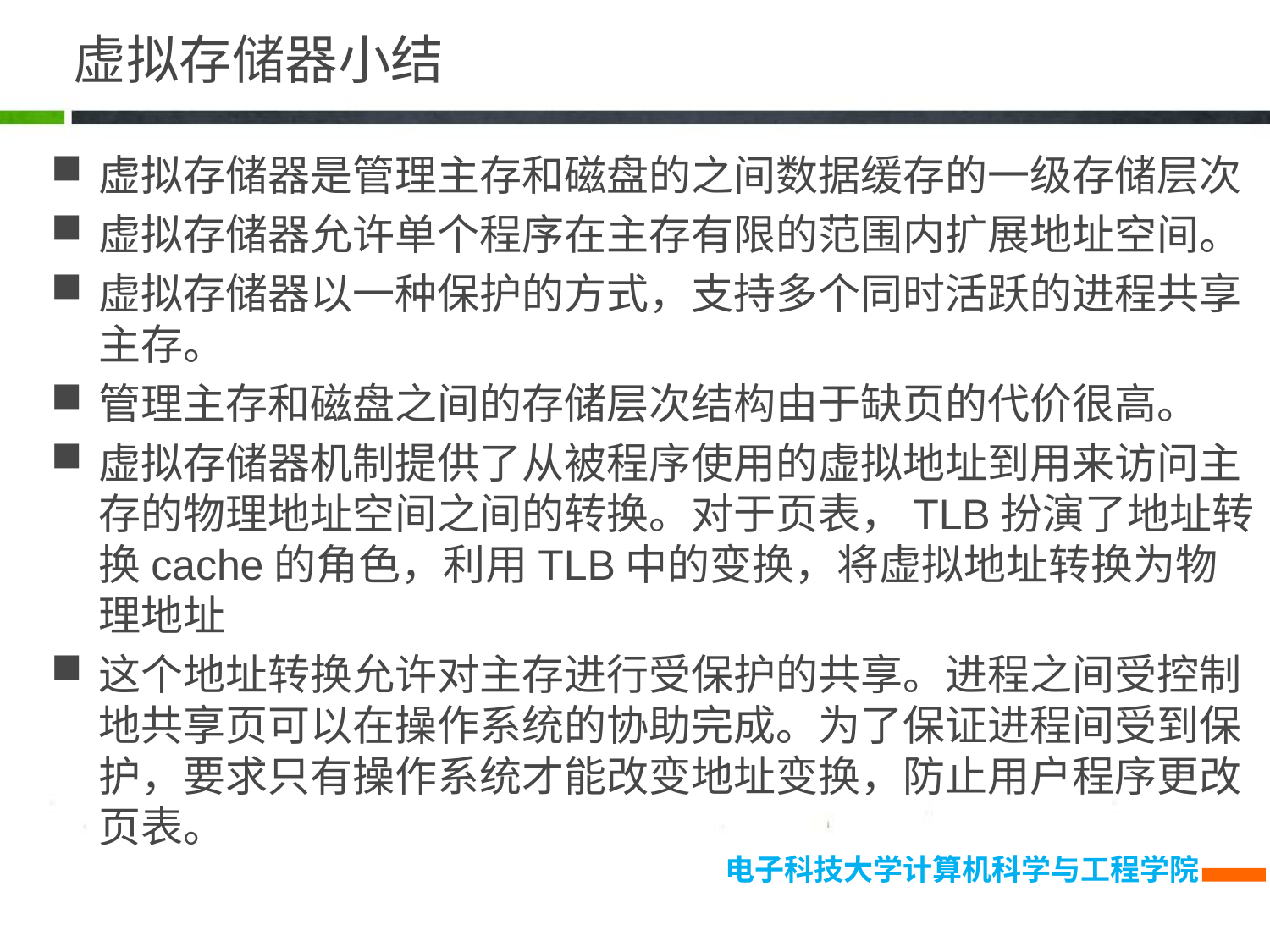

# 虚拟存储器小结
虚拟存储器是管理主存和磁盘的之间数据缓存的一级存储层次
虚拟存储器允许单个程序在主存有限的范围内扩展地址空间。
虚拟存储器以一种保护的方式，支持多个同时活跃的进程共享主存。
管理主存和磁盘之间的存储层次结构由于缺页的代价很高。
虚拟存储器机制提供了从被程序使用的虚拟地址到用来访问主存的物理地址空间之间的转换。对于页表，TLB扮演了地址转换cache的角色，利用TLB中的变换，将虚拟地址转换为物理地址
这个地址转换允许对主存进行受保护的共享。进程之间受控制地共享页可以在操作系统的协助完成。为了保证进程间受到保护，要求只有操作系统才能改变地址变换，防止用户程序更改页表。
136